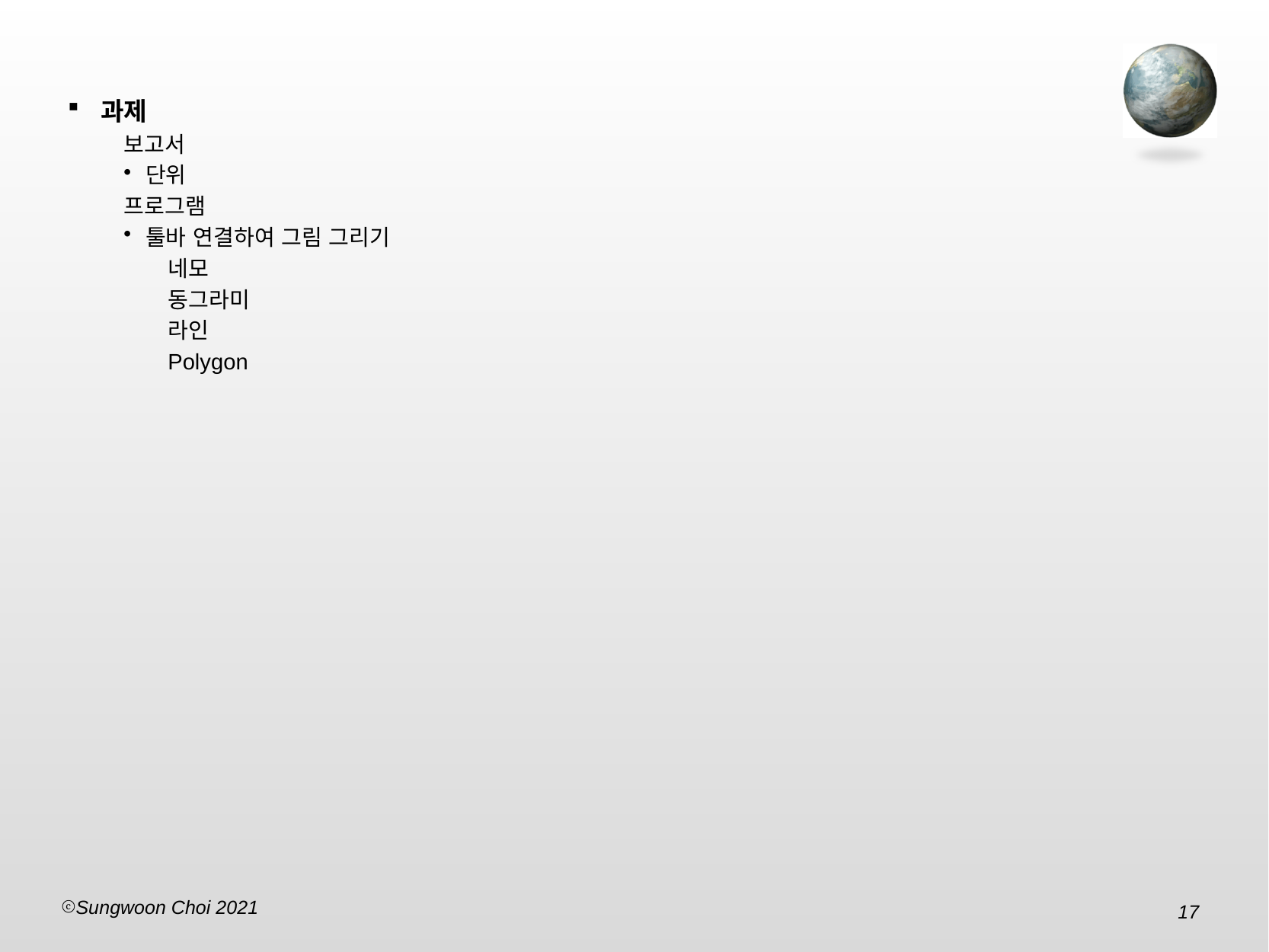

과제
보고서
단위
프로그램
툴바 연결하여 그림 그리기
네모
동그라미
라인
Polygon

Sungwoon Choi 2021
17